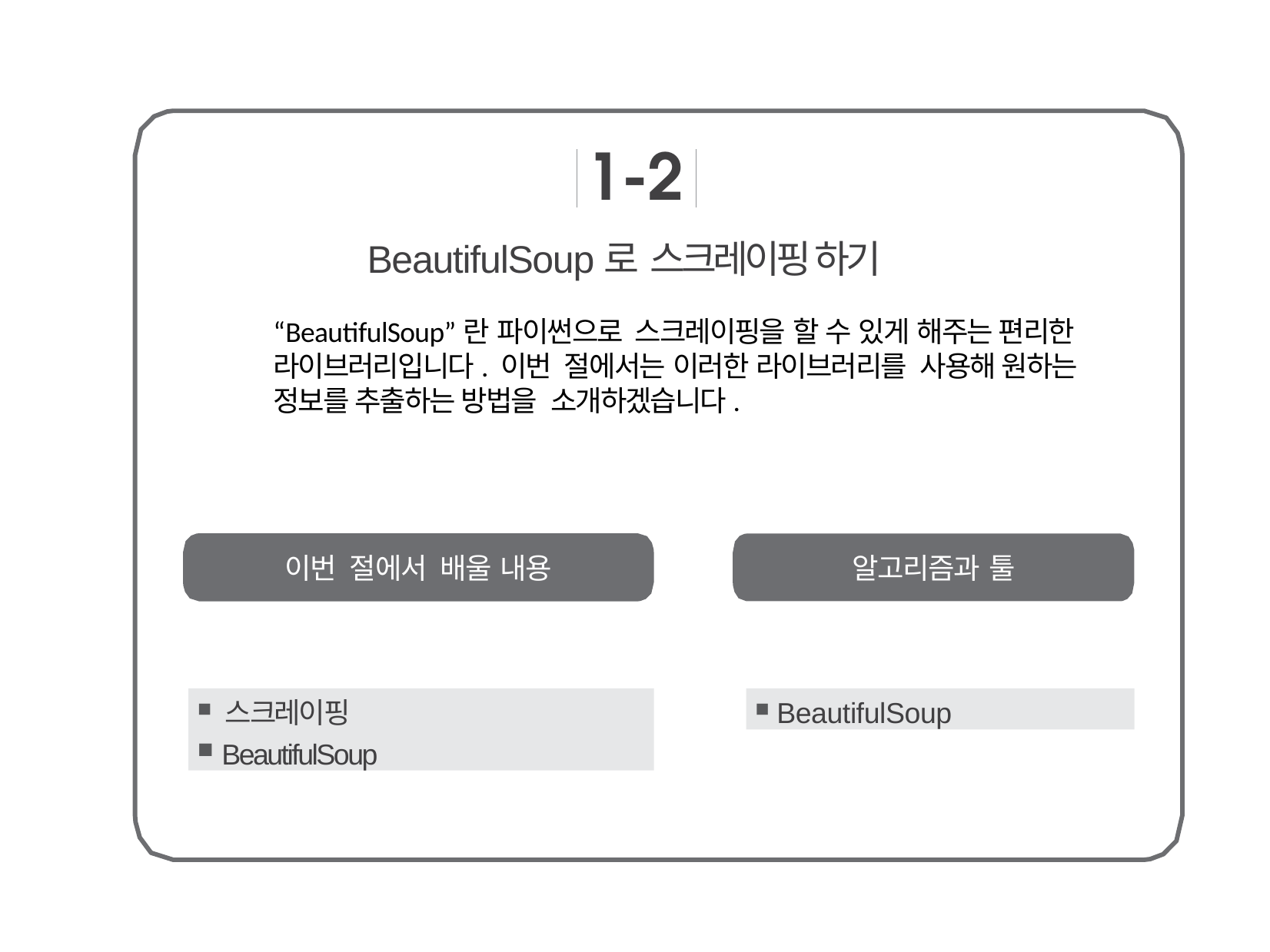

1-2

# BeautifulSoup로 스크레이핑 하기
“BeautifulSoup”란 파이썬으로  스크레이핑을 할 수 있게 해주는 편리한 라이브러리입니다. 이번  절에서는 이러한 라이브러리를  사용해 원하는 정보를 추출하는 방법을  소개하겠습니다.
이번  절에서  배울 내용
알고리즘과 툴
이번  절에서  배울 내용
알고리즘과 툴
 스크레이핑
 BeautifulSoup
 BeautifulSoup